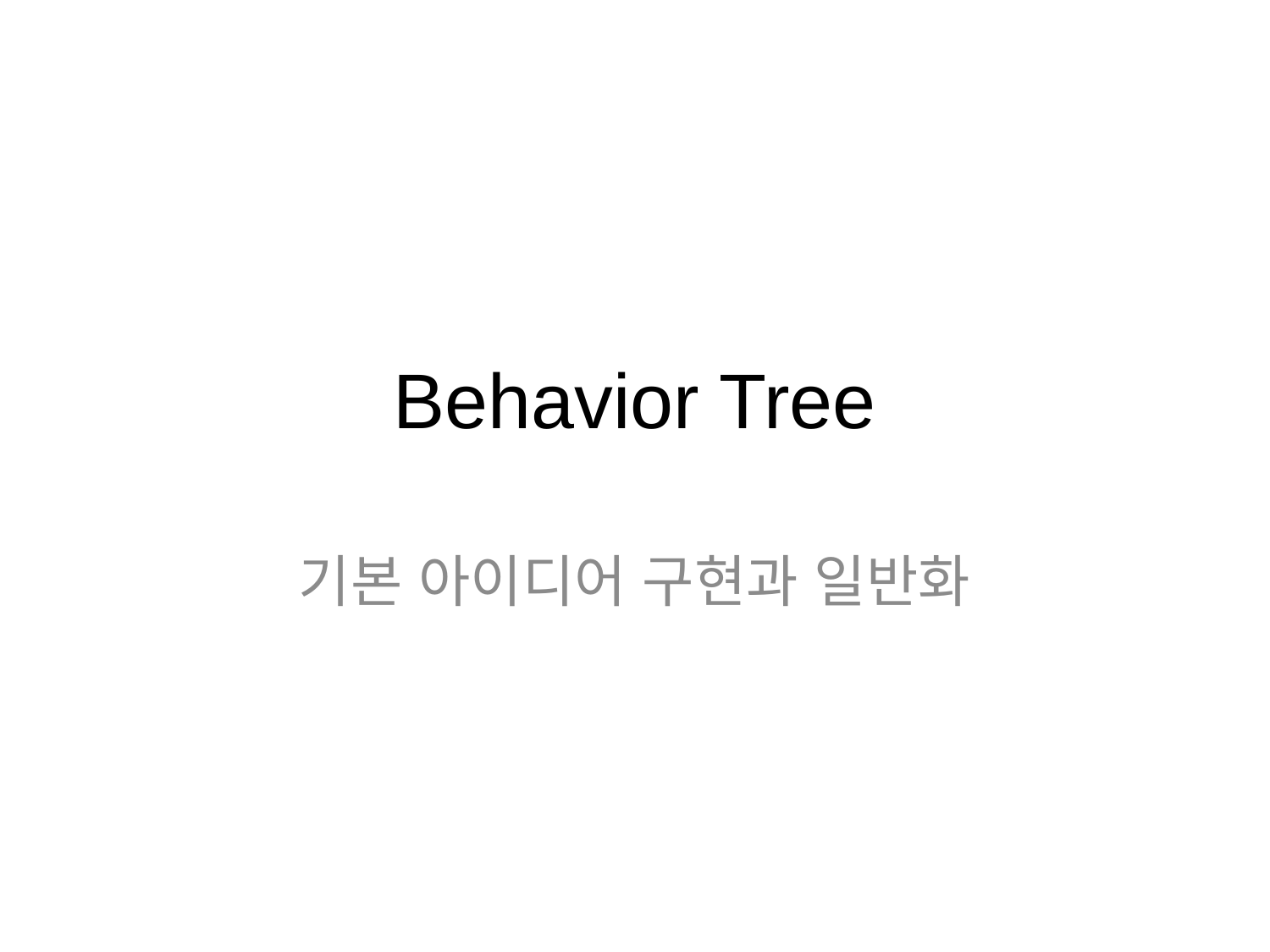

# Behavior Tree
기본 아이디어 구현과 일반화